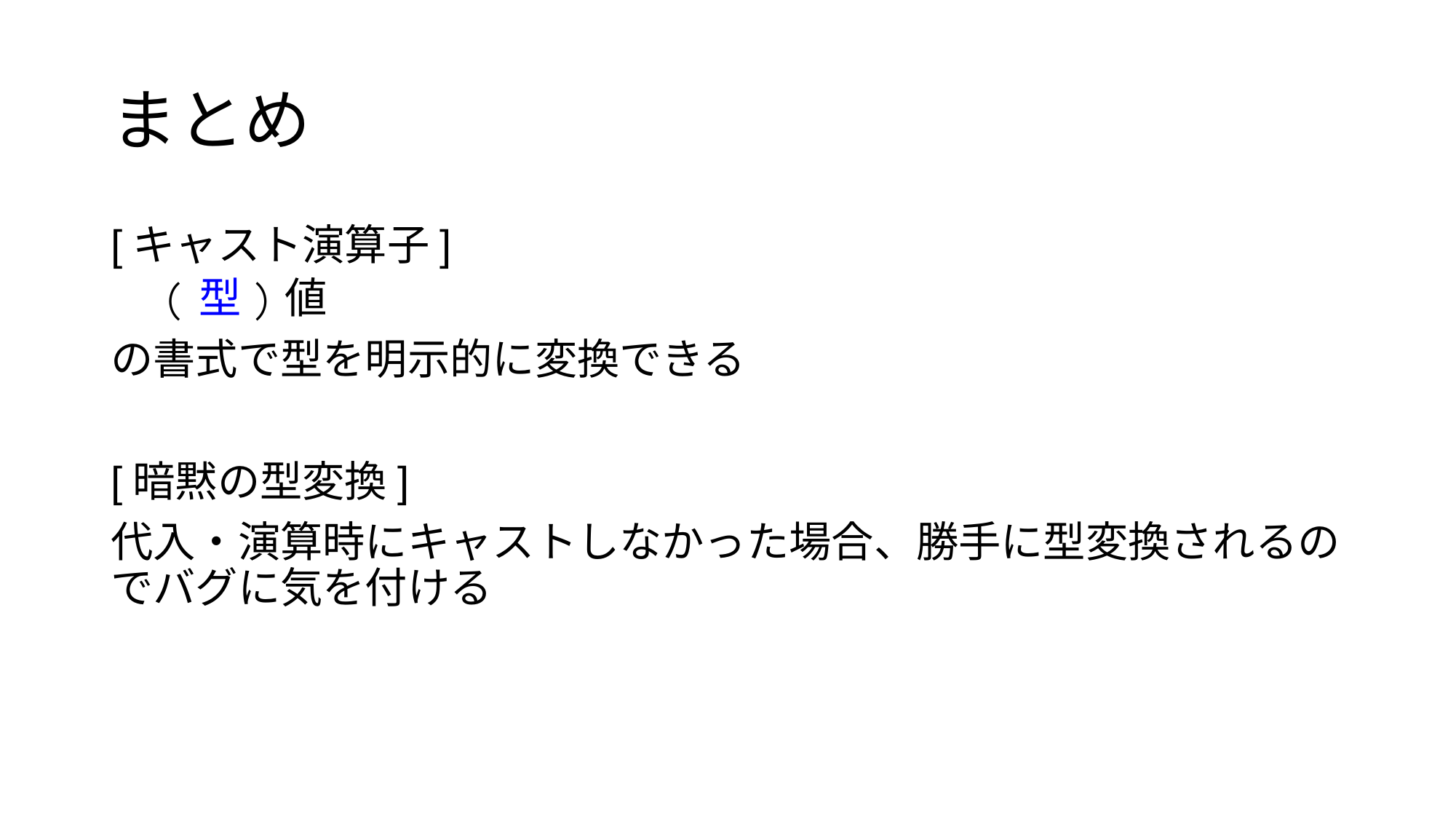

# まとめ
[キャスト演算子]
(型)値
の書式で型を明示的に変換できる

[暗黙の型変換]
代入・演算時にキャストしなかった場合、勝手に型変換されるのでバグに気を付ける